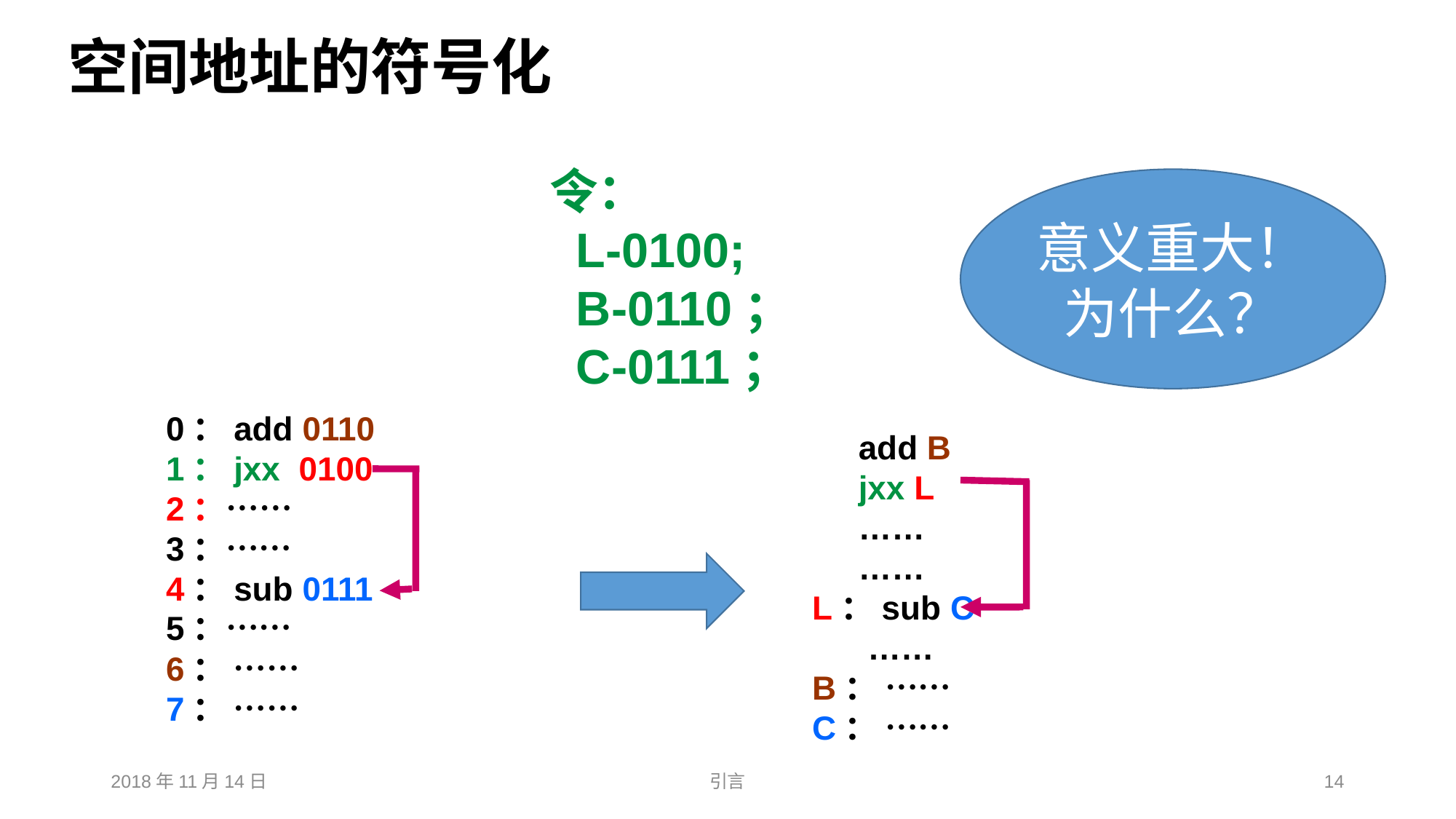

空间地址的符号化
令：
  L-0100;
  B-0110；
  C-0111；
意义重大！为什么？
0：add 0110
1：jxx  0100
2：……
3：……
4：sub 0111
5：……
6： ……
7： ……
     add B
     jxx L
     ……
     ……
L：sub C
      ……
B： ……
C： ……

2018年11月14日
引言
14